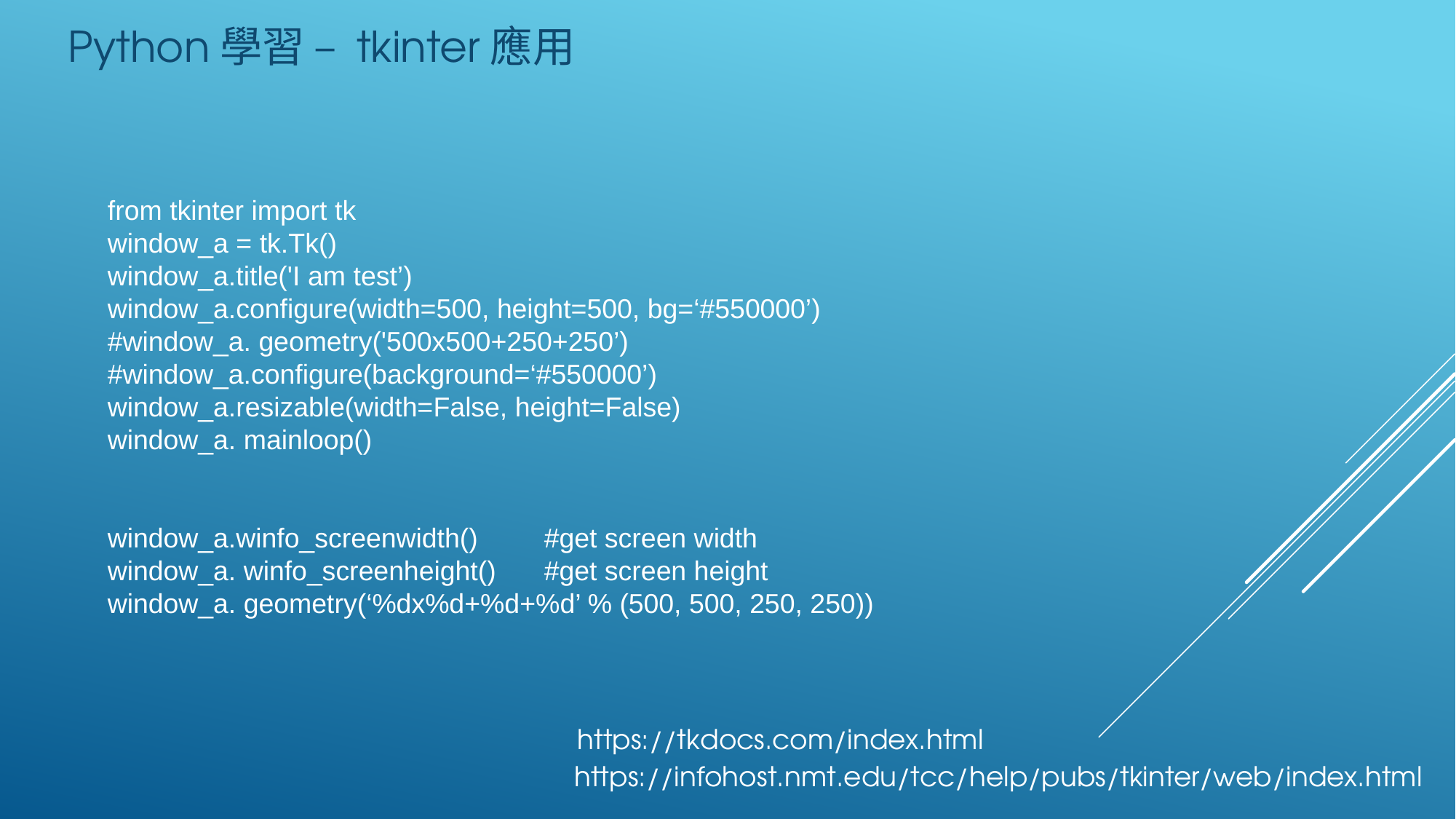

Python學習 – tkinter應用
from tkinter import tk
window_a = tk.Tk()
window_a.title('I am test’)
window_a.configure(width=500, height=500, bg=‘#550000’)
#window_a. geometry('500x500+250+250’)
#window_a.configure(background=‘#550000’)
window_a.resizable(width=False, height=False)
window_a. mainloop()

window_a.winfo_screenwidth()  	#get screen width
window_a. winfo_screenheight() 	#get screen height
window_a. geometry(‘%dx%d+%d+%d’ % (500, 500, 250, 250))

https://tkdocs.com/index.html
https://infohost.nmt.edu/tcc/help/pubs/tkinter/web/index.html